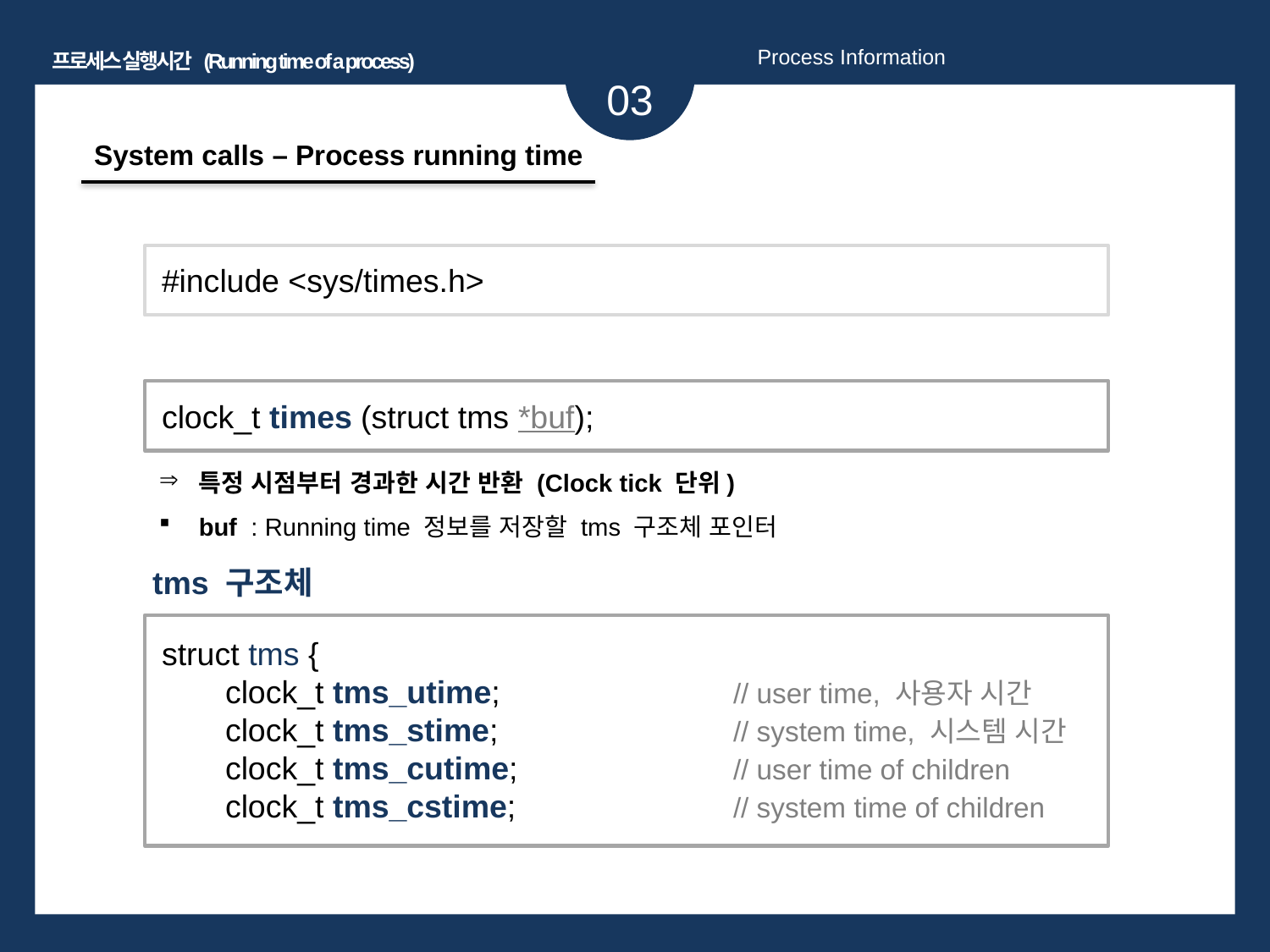

Process Information
프로세스 실행시간 (Running time of a process)
03

System calls – Process running time

#include <sys/times.h>

clock_t times (struct tms *buf);
특정 시점부터 경과한 시간 반환 (Clock tick 단위)
buf  : Running time 정보를 저장할 tms 구조체 포인터
tms 구조체

struct tms {
clock_t tms_utime;		// user time, 사용자 시간
clock_t tms_stime;		// system time, 시스템 시간
clock_t tms_cutime;		// user time of children
clock_t tms_cstime;		// system time of children